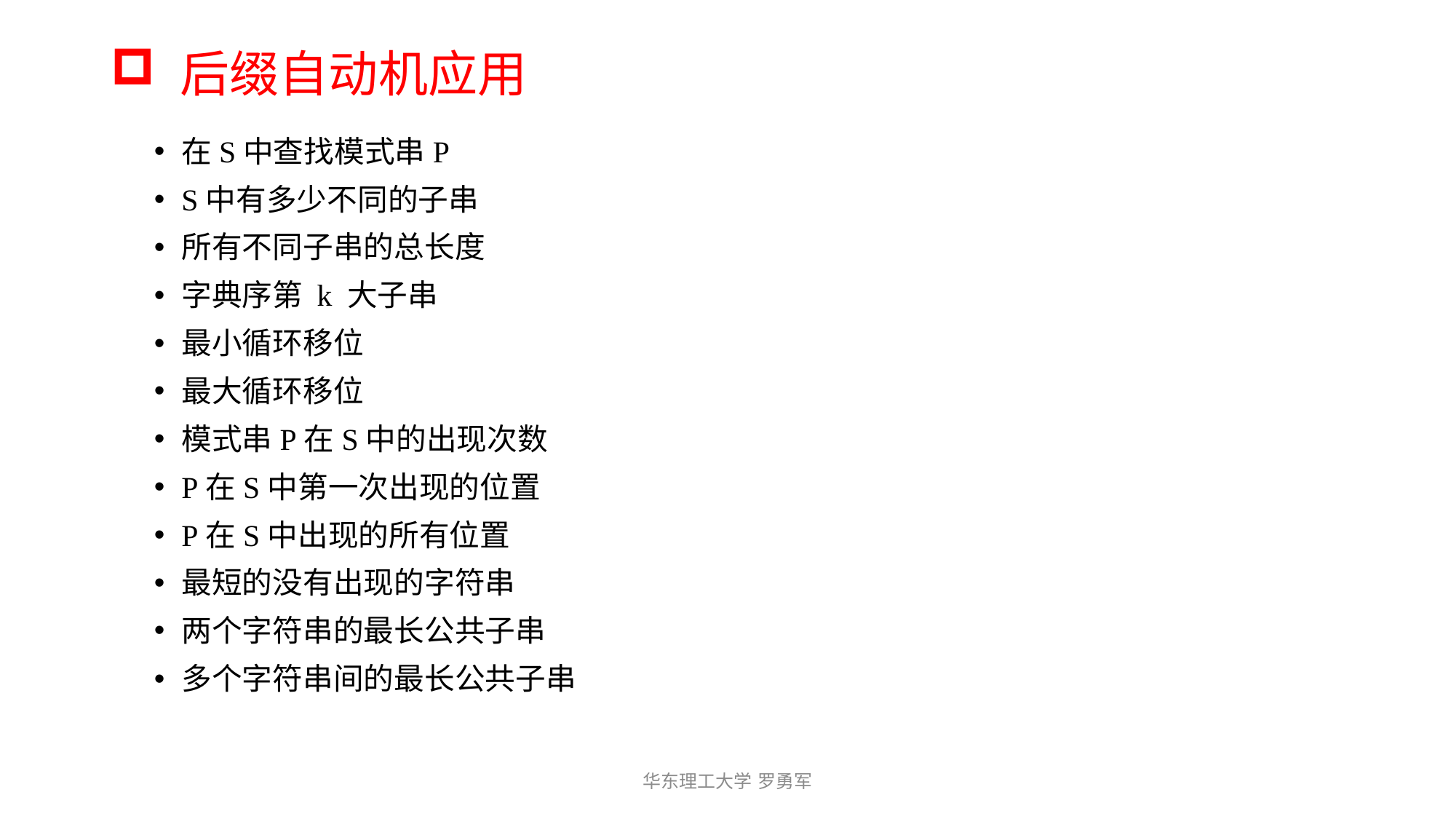

# 后缀自动机应用
在S中查找模式串P
S中有多少不同的子串
所有不同子串的总长度
字典序第 k 大子串
最小循环移位
最大循环移位
模式串P在S中的出现次数
P在S中第一次出现的位置
P在S中出现的所有位置
最短的没有出现的字符串
两个字符串的最长公共子串
多个字符串间的最长公共子串
华东理工大学 罗勇军